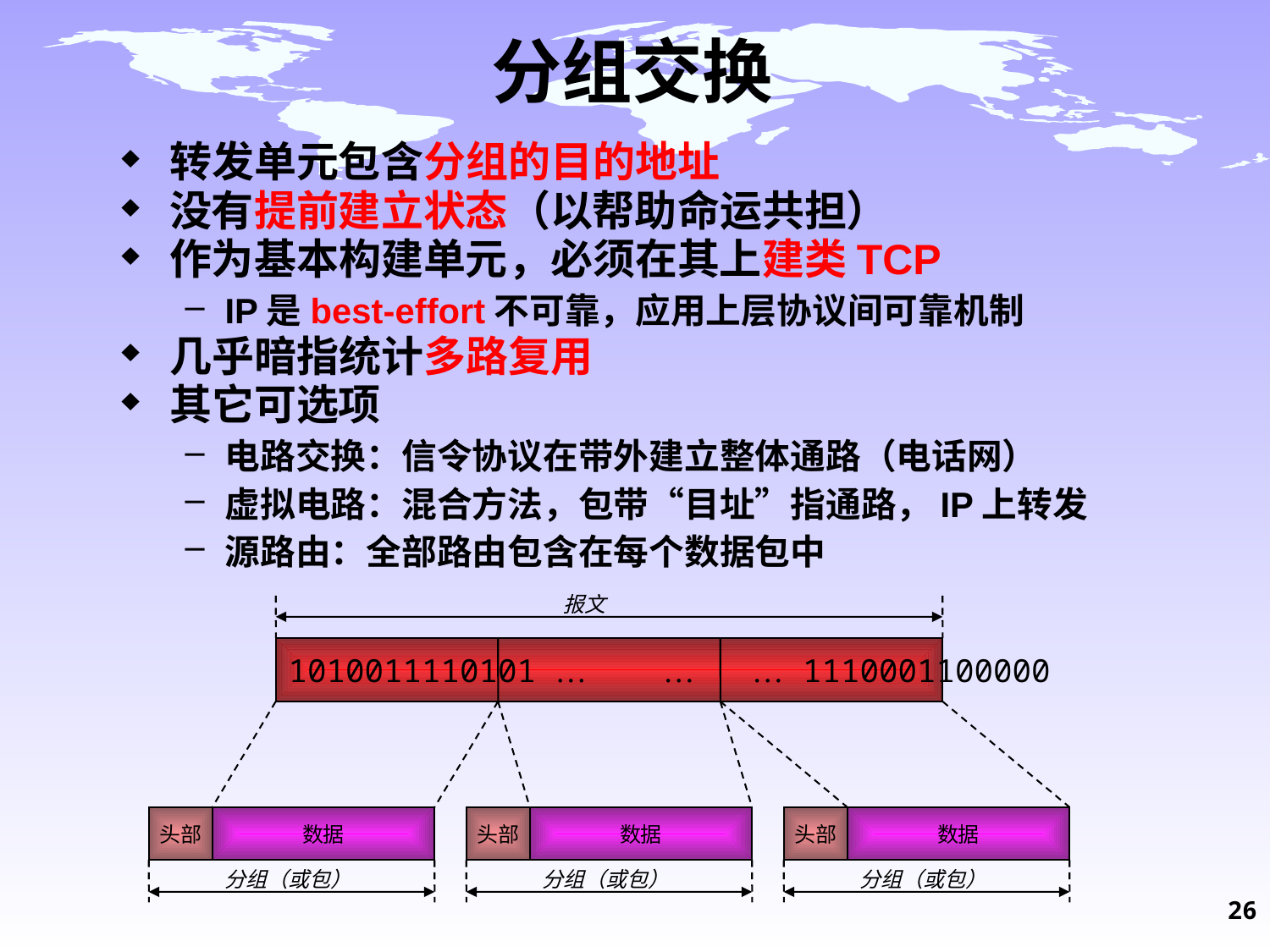

# 分组交换
转发单元包含分组的目的地址
没有提前建立状态（以帮助命运共担）
作为基本构建单元，必须在其上建类TCP
IP是best-effort不可靠，应用上层协议间可靠机制
几乎暗指统计多路复用
其它可选项
电路交换：信令协议在带外建立整体通路（电话网）
虚拟电路：混合方法，包带“目址”指通路，IP上转发
源路由：全部路由包含在每个数据包中
报文

1010011110101 …    …   … 1110001100000

头部
数据

分组（或包）

头部
数据

分组（或包）

头部
数据

分组（或包）

26